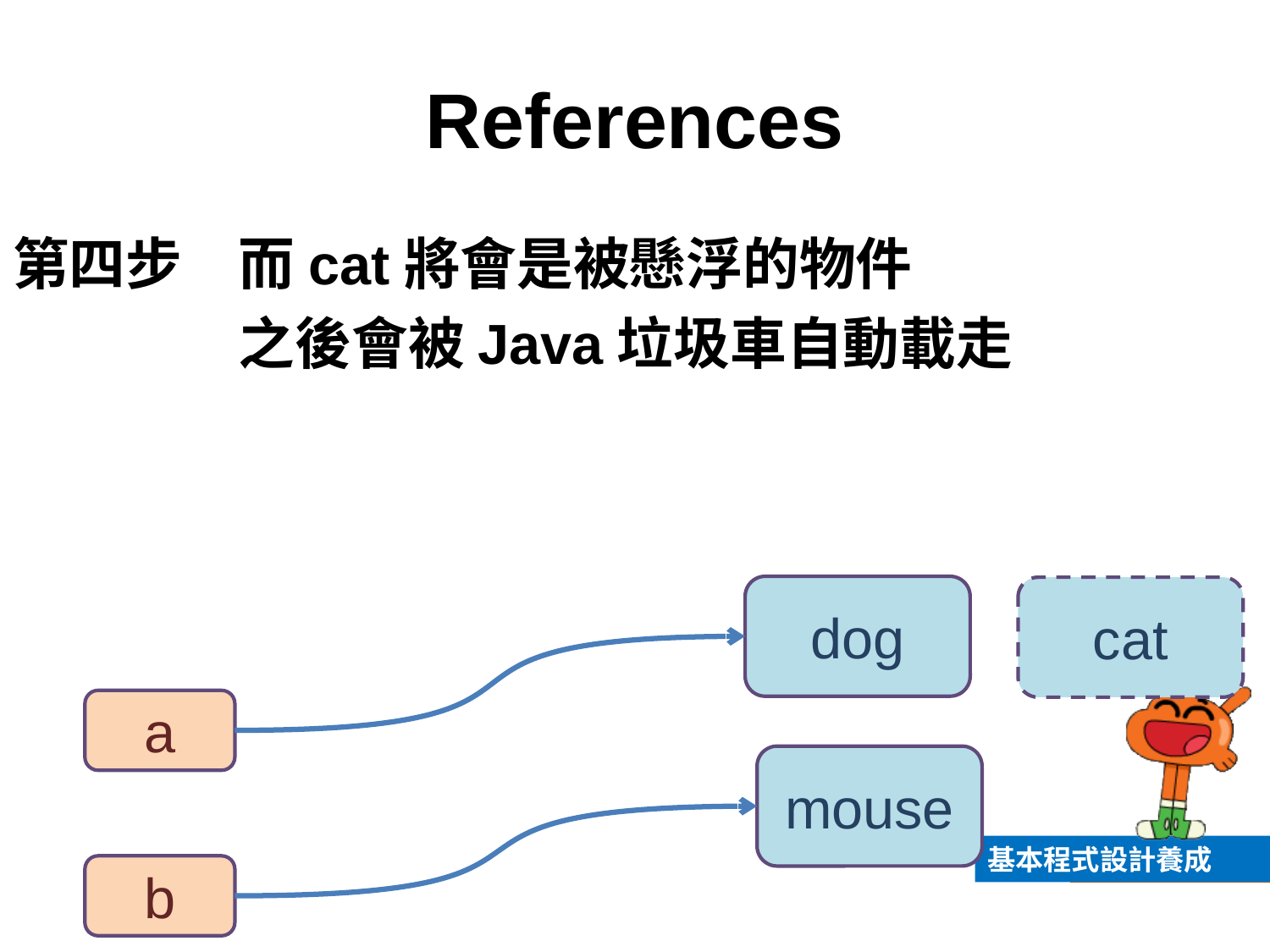

# References
第四步　而cat將會是被懸浮的物件
　　　　之後會被Java垃圾車自動載走

dog
cat
a
mouse
b